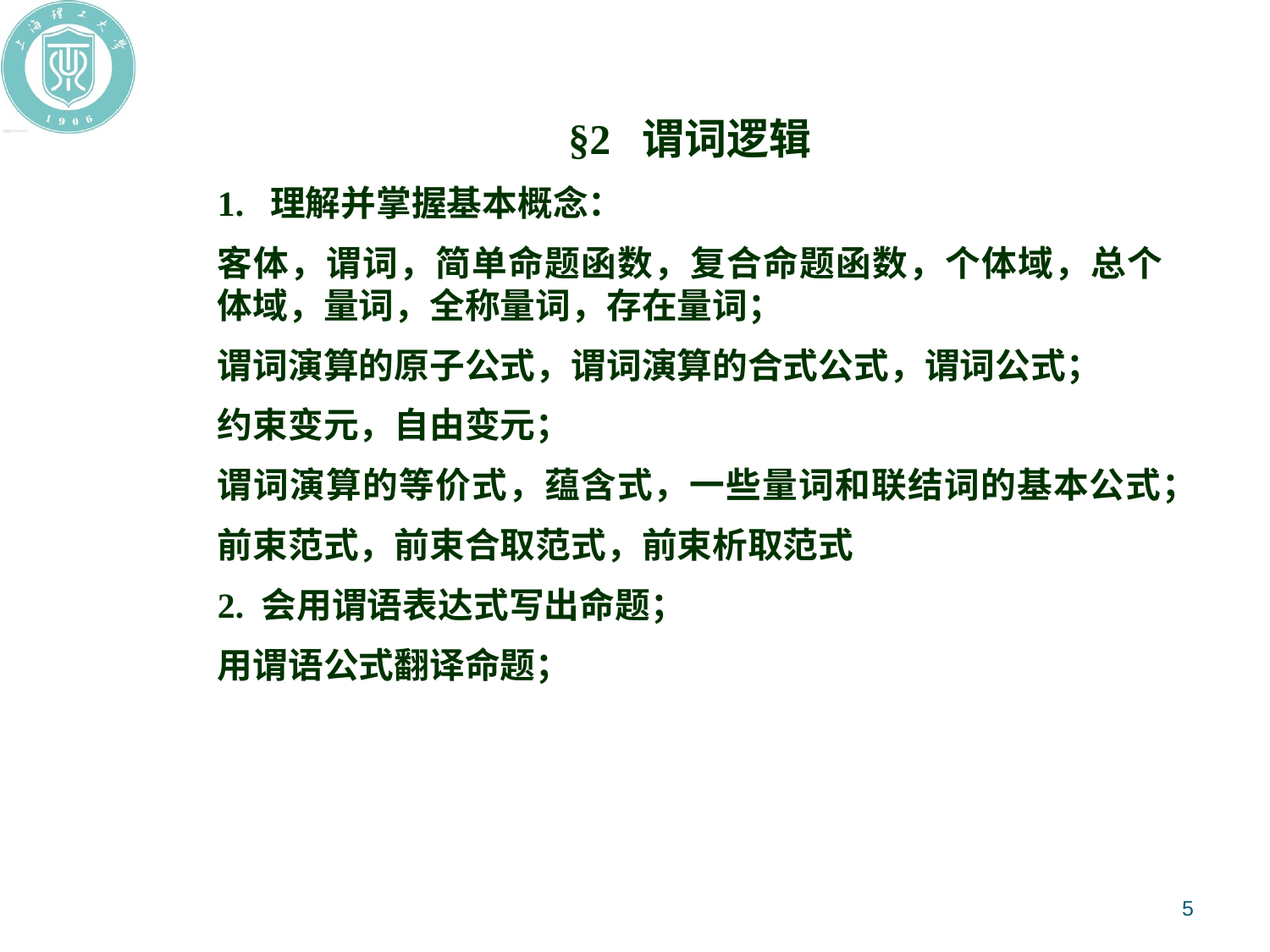

§2  谓词逻辑
1.  理解并掌握基本概念：
客体，谓词，简单命题函数，复合命题函数，个体域，总个体域，量词，全称量词，存在量词；
谓词演算的原子公式，谓词演算的合式公式，谓词公式；
约束变元，自由变元；
谓词演算的等价式，蕴含式，一些量词和联结词的基本公式；
前束范式，前束合取范式，前束析取范式
2. 会用谓语表达式写出命题；
用谓语公式翻译命题；
5